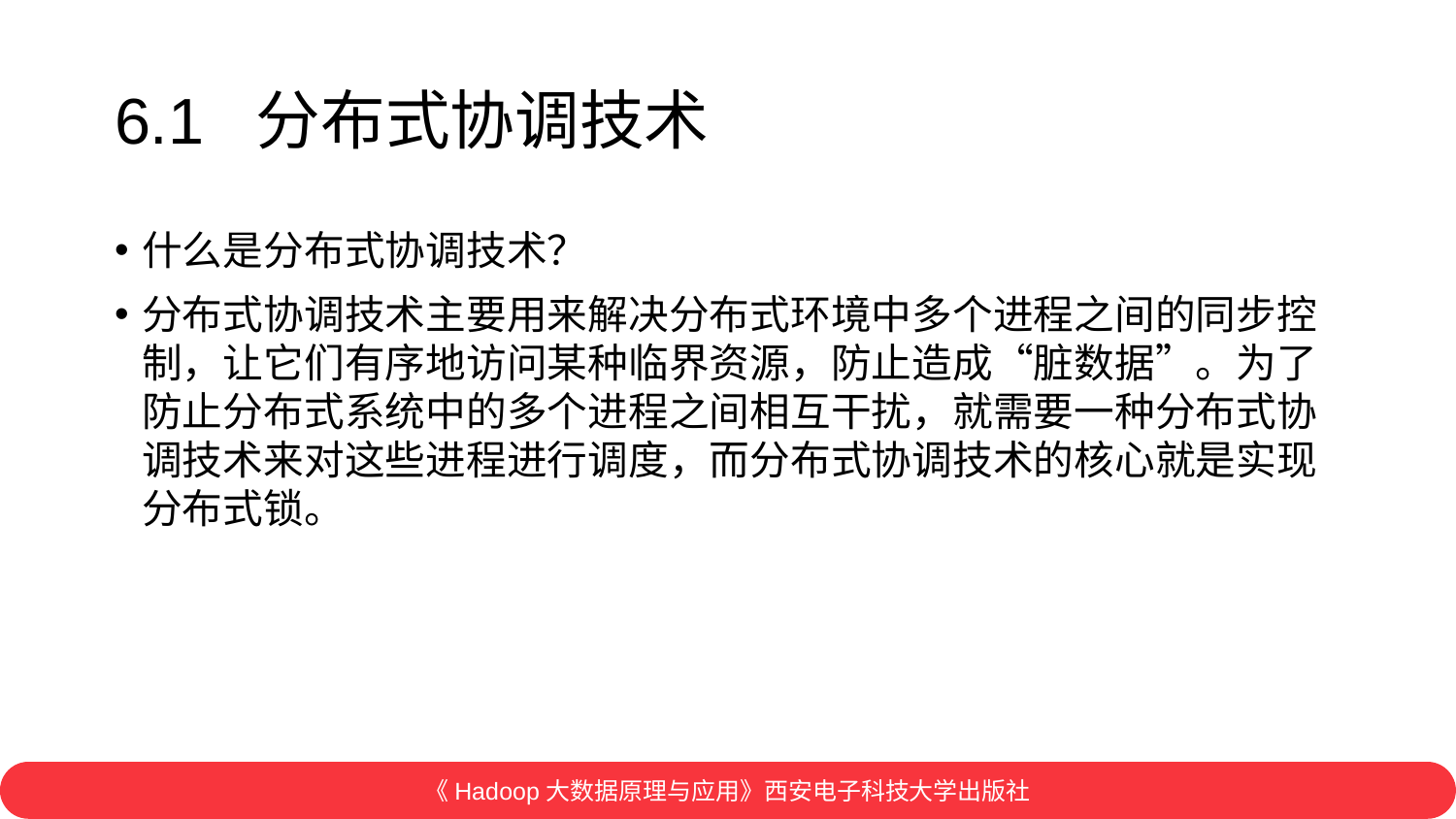

# 6.1  分布式协调技术
什么是分布式协调技术？
分布式协调技术主要用来解决分布式环境中多个进程之间的同步控制，让它们有序地访问某种临界资源，防止造成“脏数据”。为了防止分布式系统中的多个进程之间相互干扰，就需要一种分布式协调技术来对这些进程进行调度，而分布式协调技术的核心就是实现分布式锁。